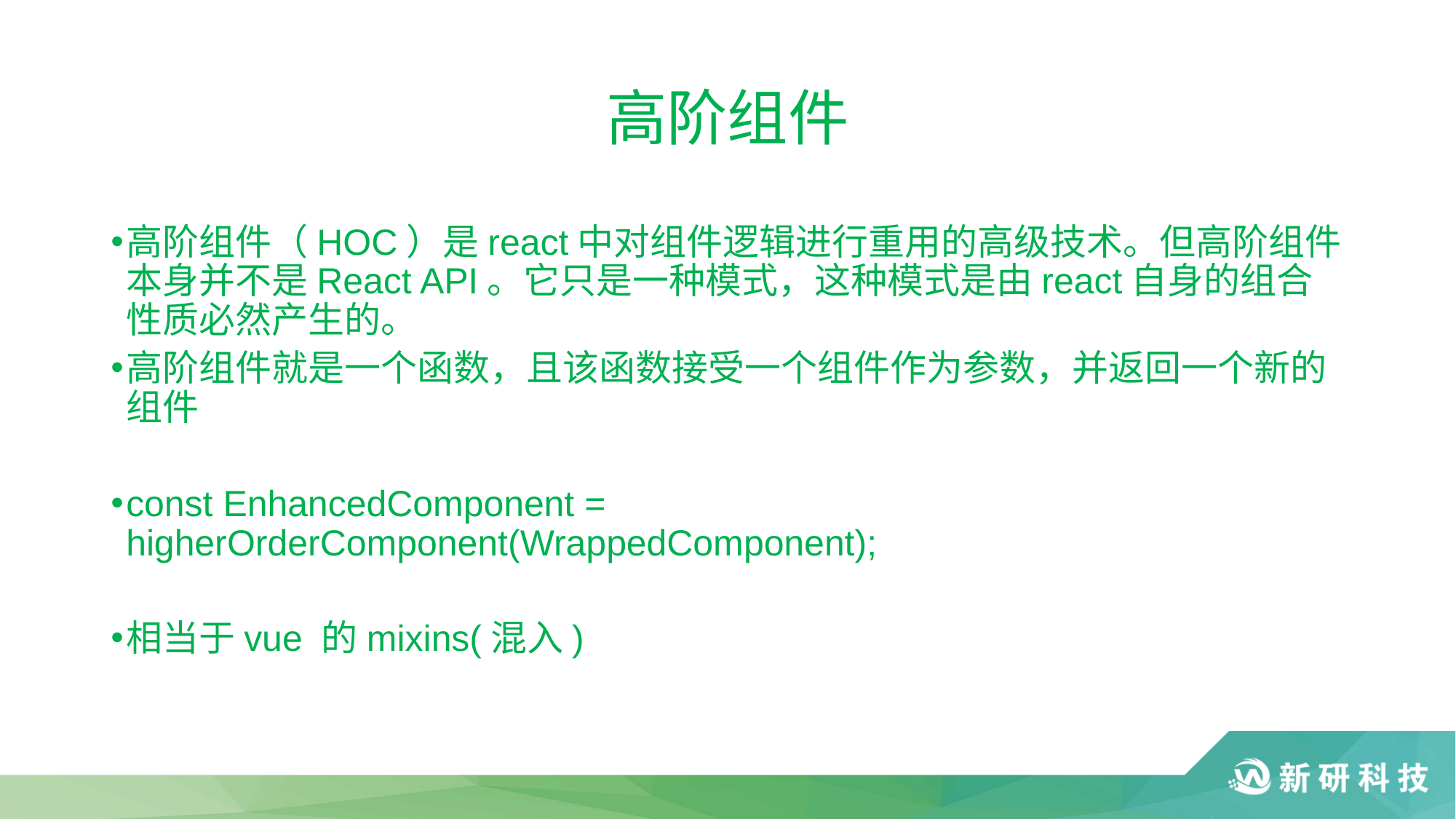

# 高阶组件
高阶组件（HOC）是react中对组件逻辑进行重用的高级技术。但高阶组件本身并不是React API。它只是一种模式，这种模式是由react自身的组合性质必然产生的。
高阶组件就是一个函数，且该函数接受一个组件作为参数，并返回一个新的组件

const EnhancedComponent = higherOrderComponent(WrappedComponent);

相当于vue 的mixins(混入)